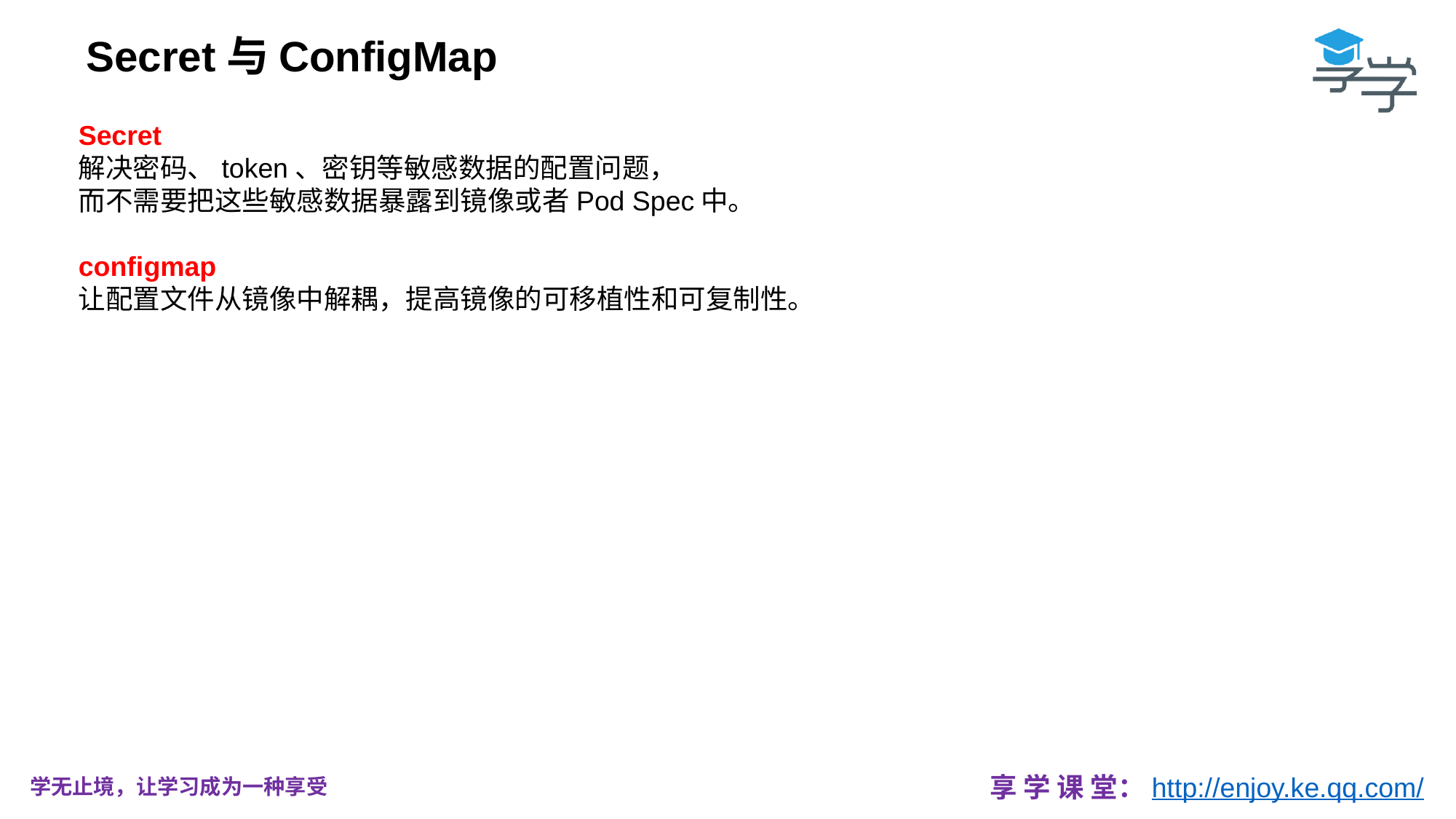

Secret与ConfigMap

Secret
解决密码、token、密钥等敏感数据的配置问题，
而不需要把这些敏感数据暴露到镜像或者Pod Spec中。

configmap
让配置文件从镜像中解耦，提高镜像的可移植性和可复制性。